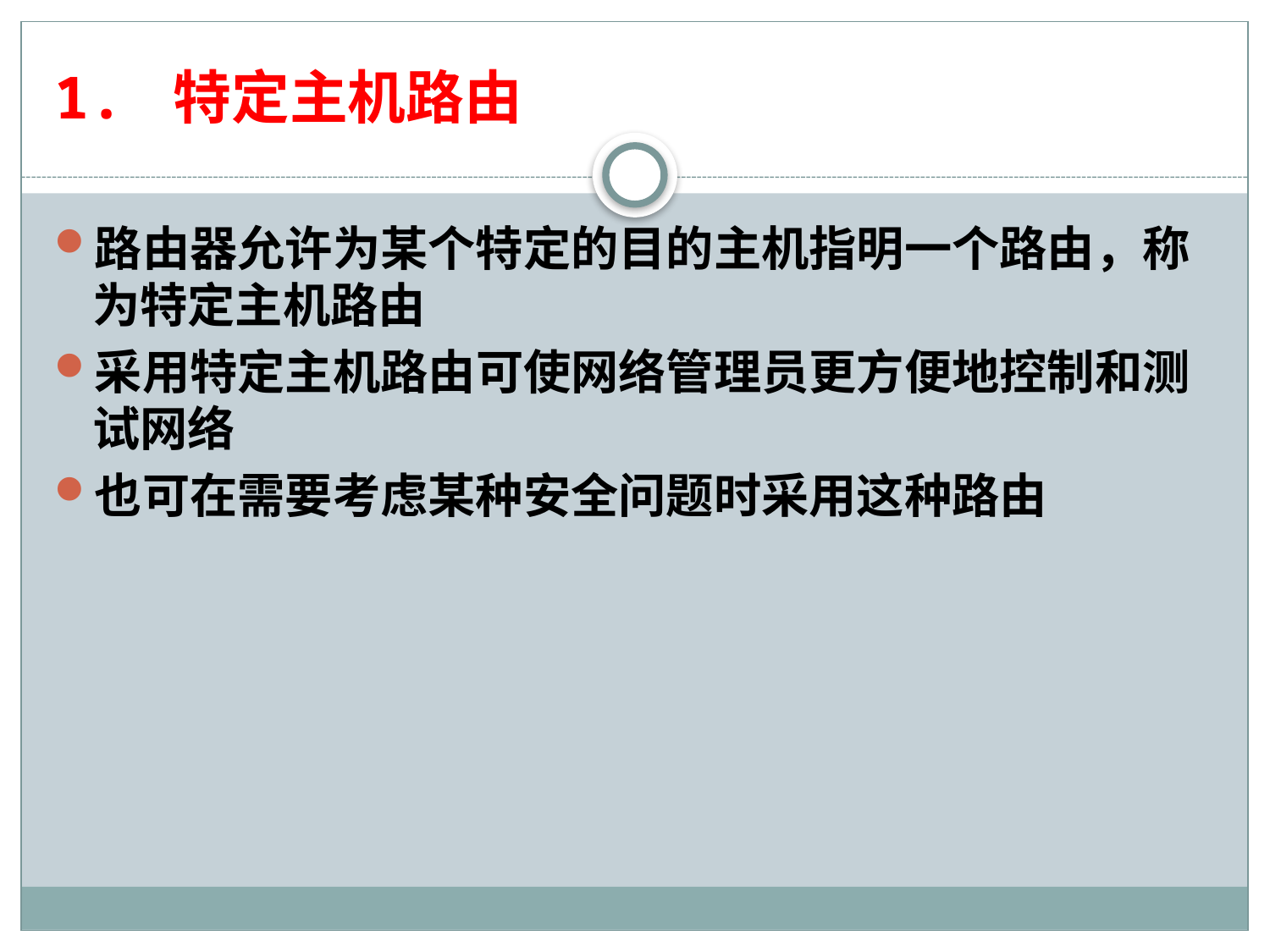

# 1. 特定主机路由
路由器允许为某个特定的目的主机指明一个路由，称为特定主机路由
采用特定主机路由可使网络管理员更方便地控制和测试网络
也可在需要考虑某种安全问题时采用这种路由